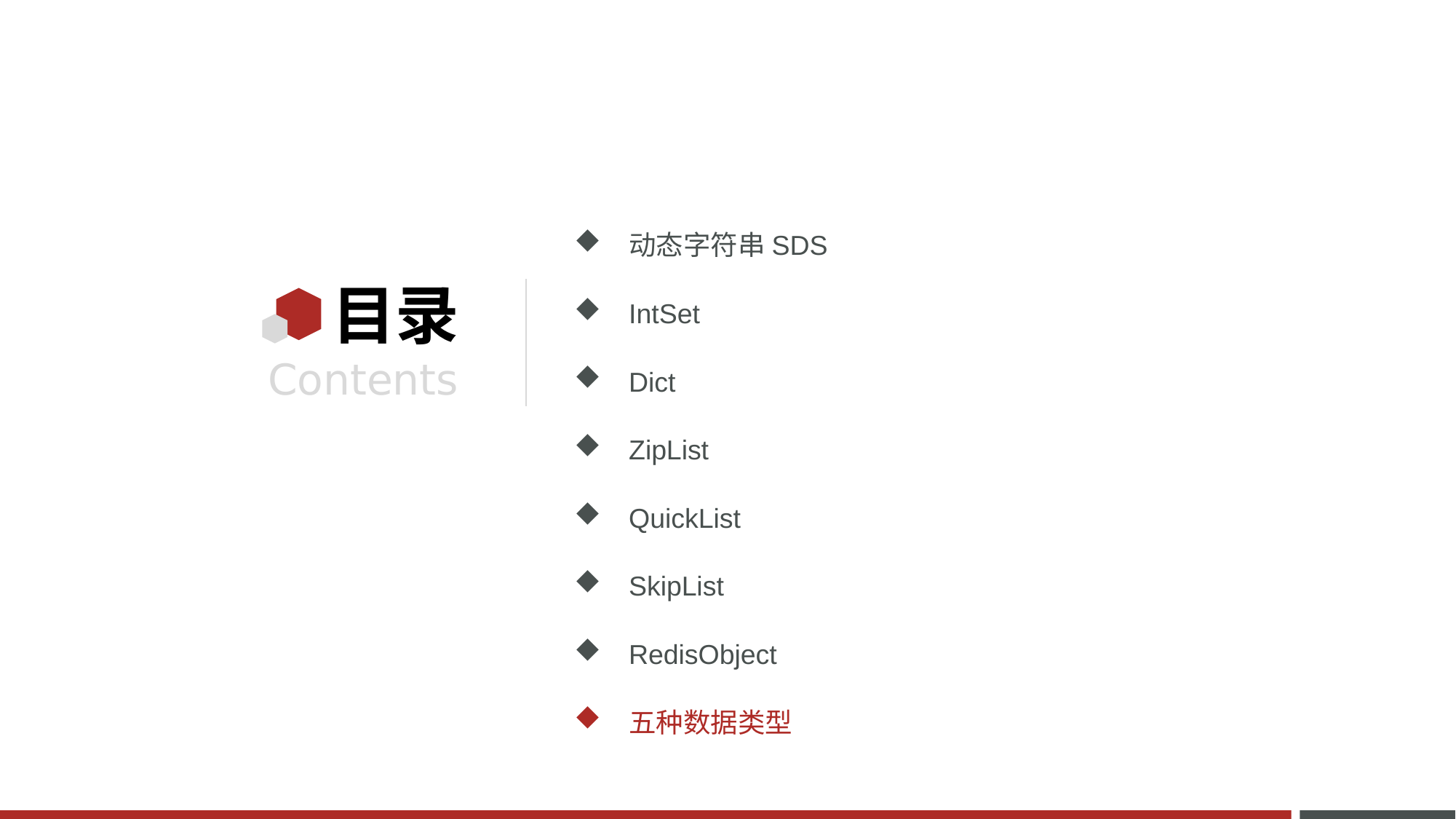

动态字符串SDS
IntSet
Dict
ZipList
QuickList
SkipList
RedisObject
五种数据类型